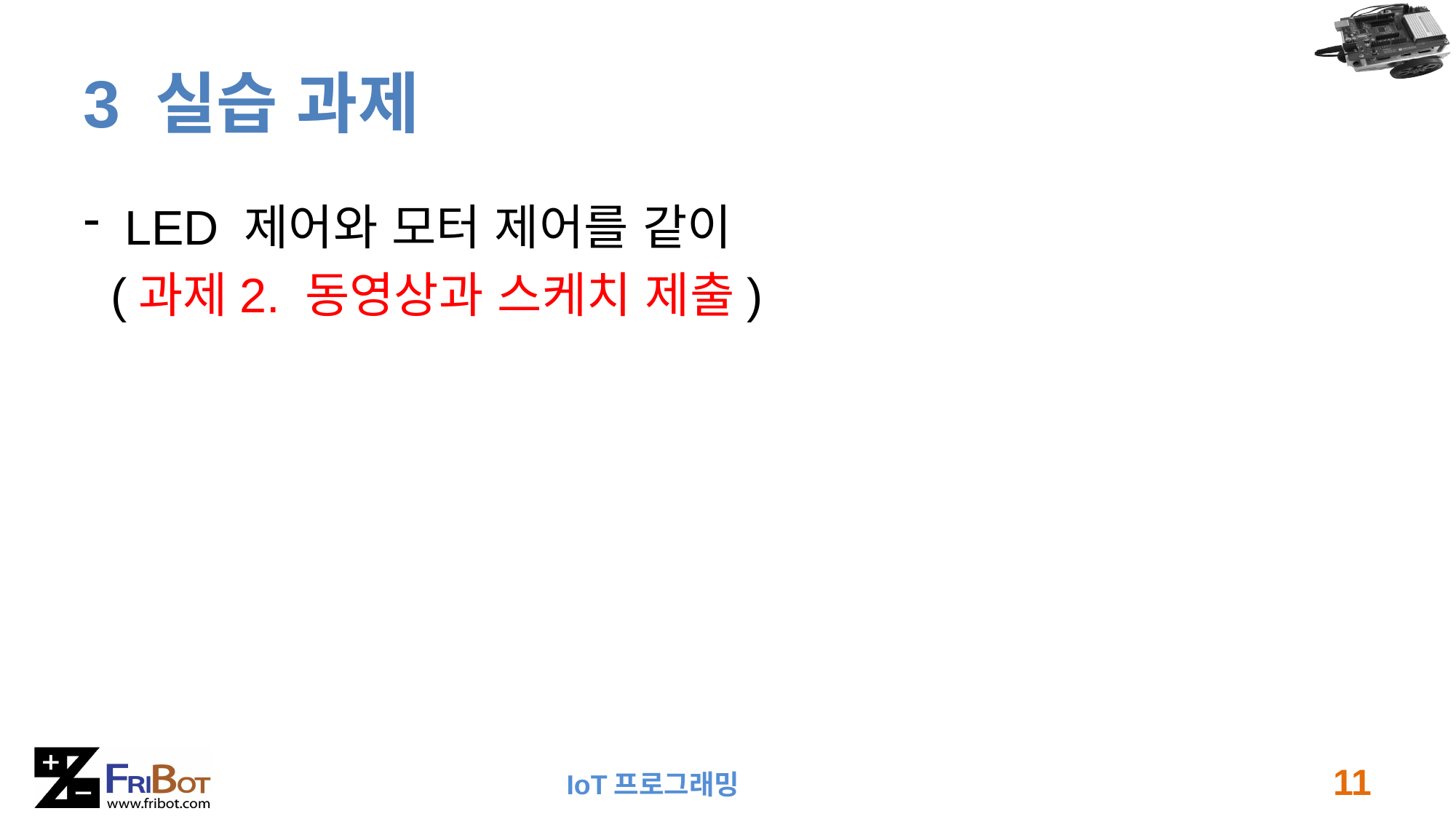

# 3 실습 과제
LED 제어와 모터 제어를 같이
  (과제2. 동영상과 스케치 제출)
11